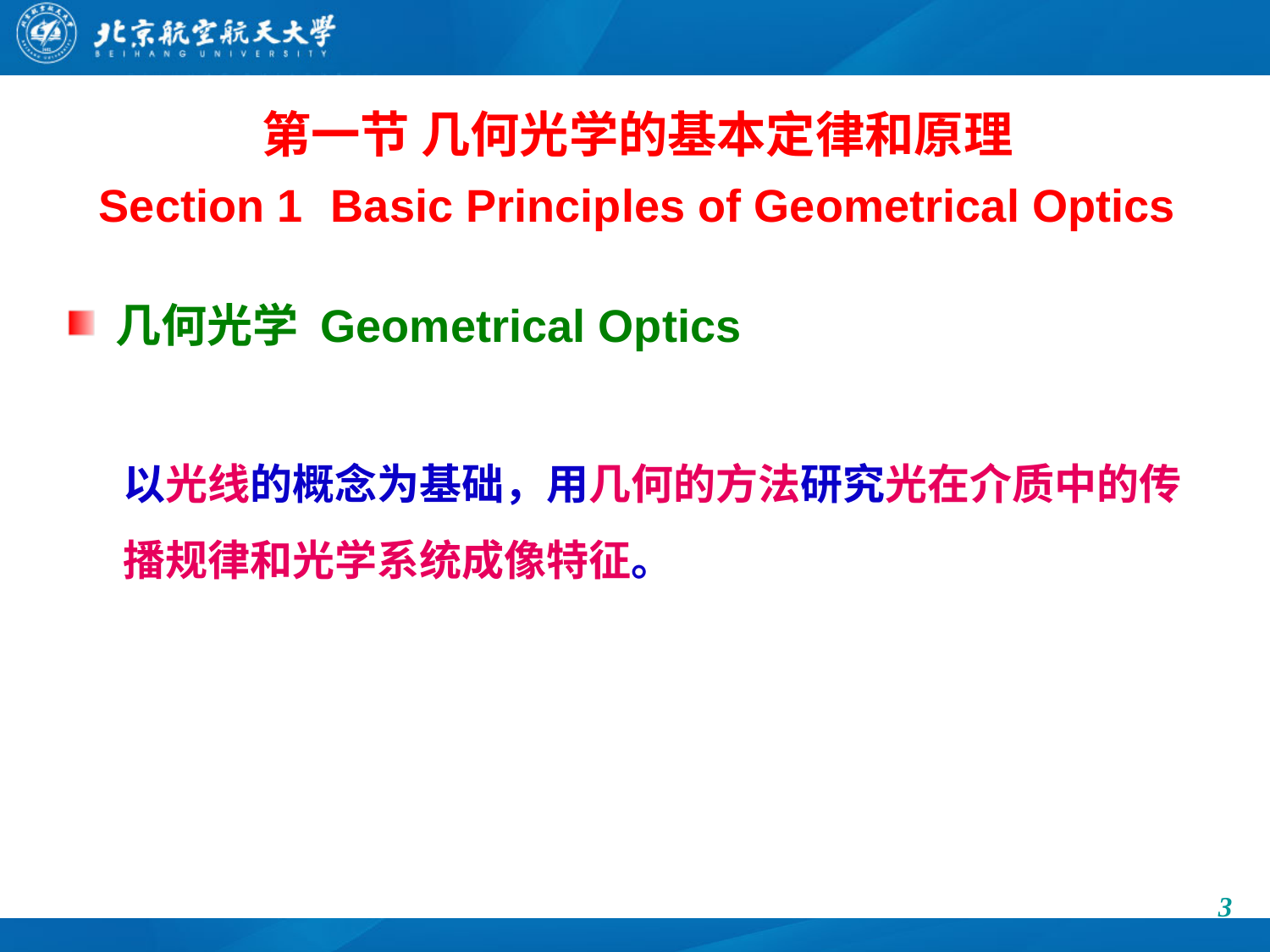

# 第一节 几何光学的基本定律和原理 Section 1 Basic Principles of Geometrical Optics
几何光学 Geometrical Optics

以光线的概念为基础，用几何的方法研究光在介质中的传播规律和光学系统成像特征。

3